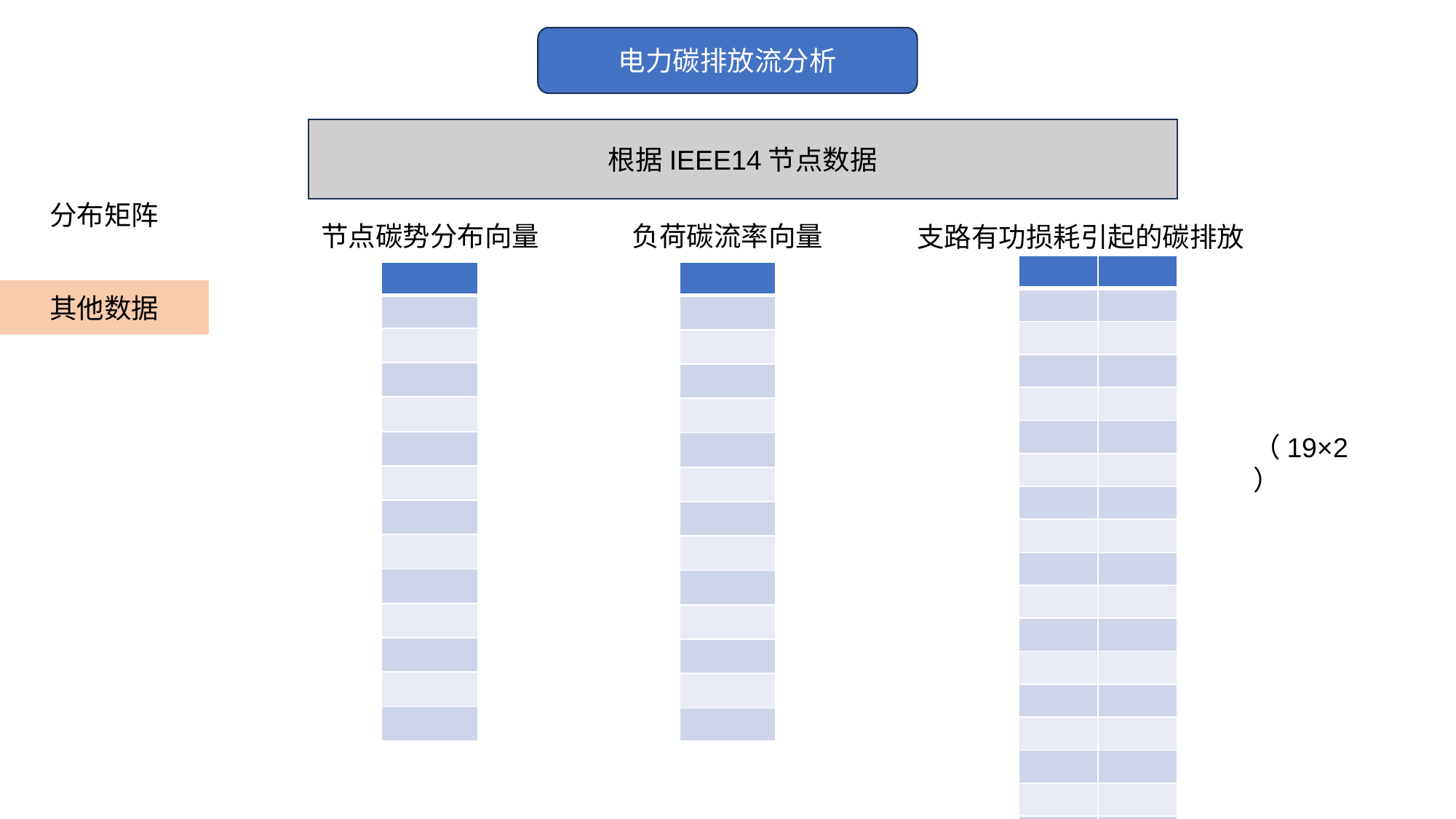

电力碳排放流分析
根据IEEE14节点数据
分布矩阵
节点碳势分布向量
负荷碳流率向量
支路有功损耗引起的碳排放
|  |  |
| --- | --- |
|  |  |
|  |  |
|  |  |
|  |  |
|  |  |
|  |  |
|  |  |
|  |  |
|  |  |
|  |  |
|  |  |
|  |  |
|  |  |
|  |  |
|  |  |
|  |  |
|  |  |
|  |  |
|  |
| --- |
|  |
|  |
|  |
|  |
|  |
|  |
|  |
|  |
|  |
|  |
|  |
|  |
|  |
|  |
| --- |
|  |
|  |
|  |
|  |
|  |
|  |
|  |
|  |
|  |
|  |
|  |
|  |
|  |
其他数据
（19×2）